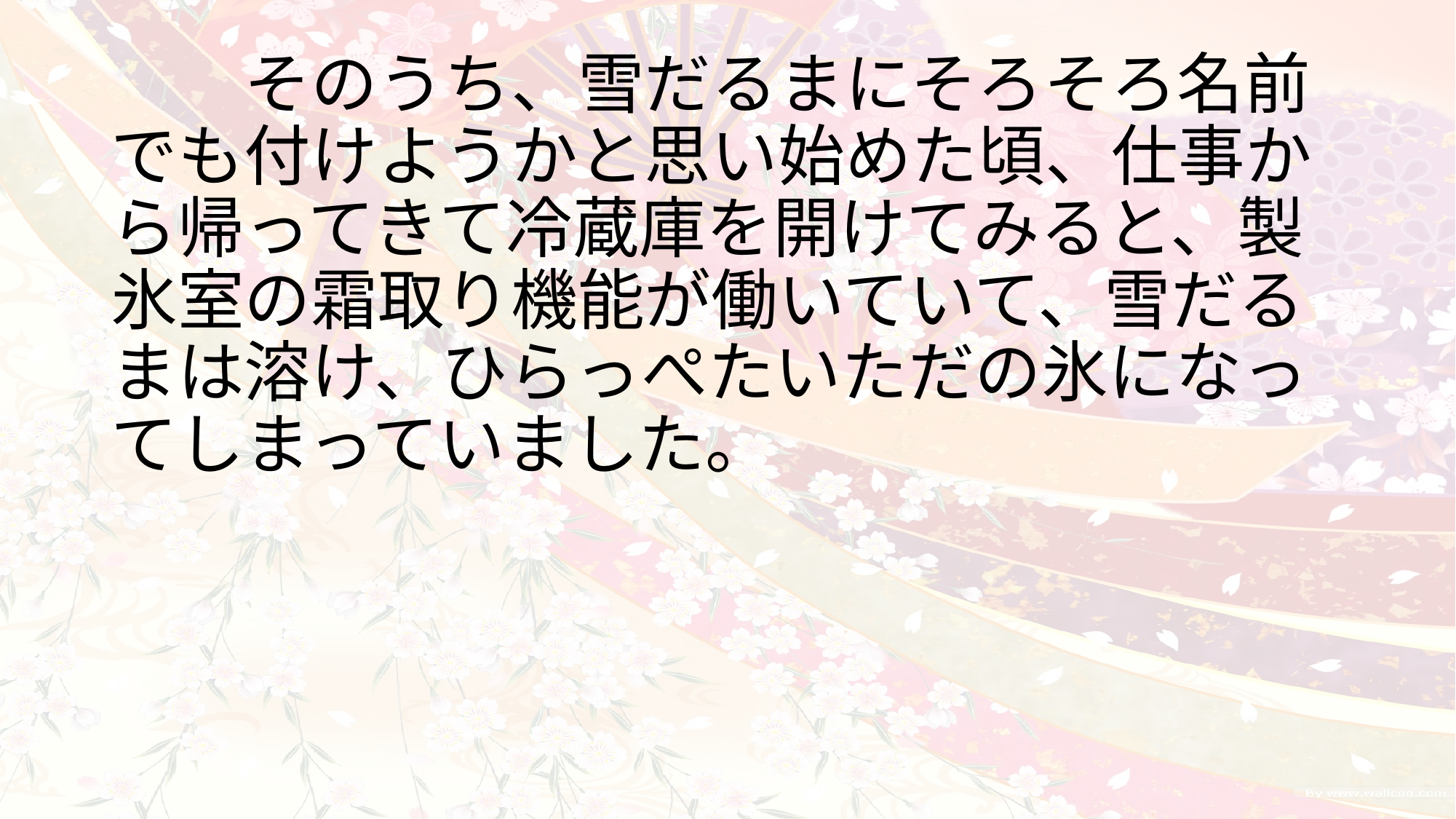

そのうち、雪だるまにそろそろ名前でも付けようかと思い始めた頃、仕事から帰ってきて冷蔵庫を開けてみると、製氷室の霜取り機能が働いていて、雪だるまは溶け、ひらっぺたいただの氷になってしまっていました。